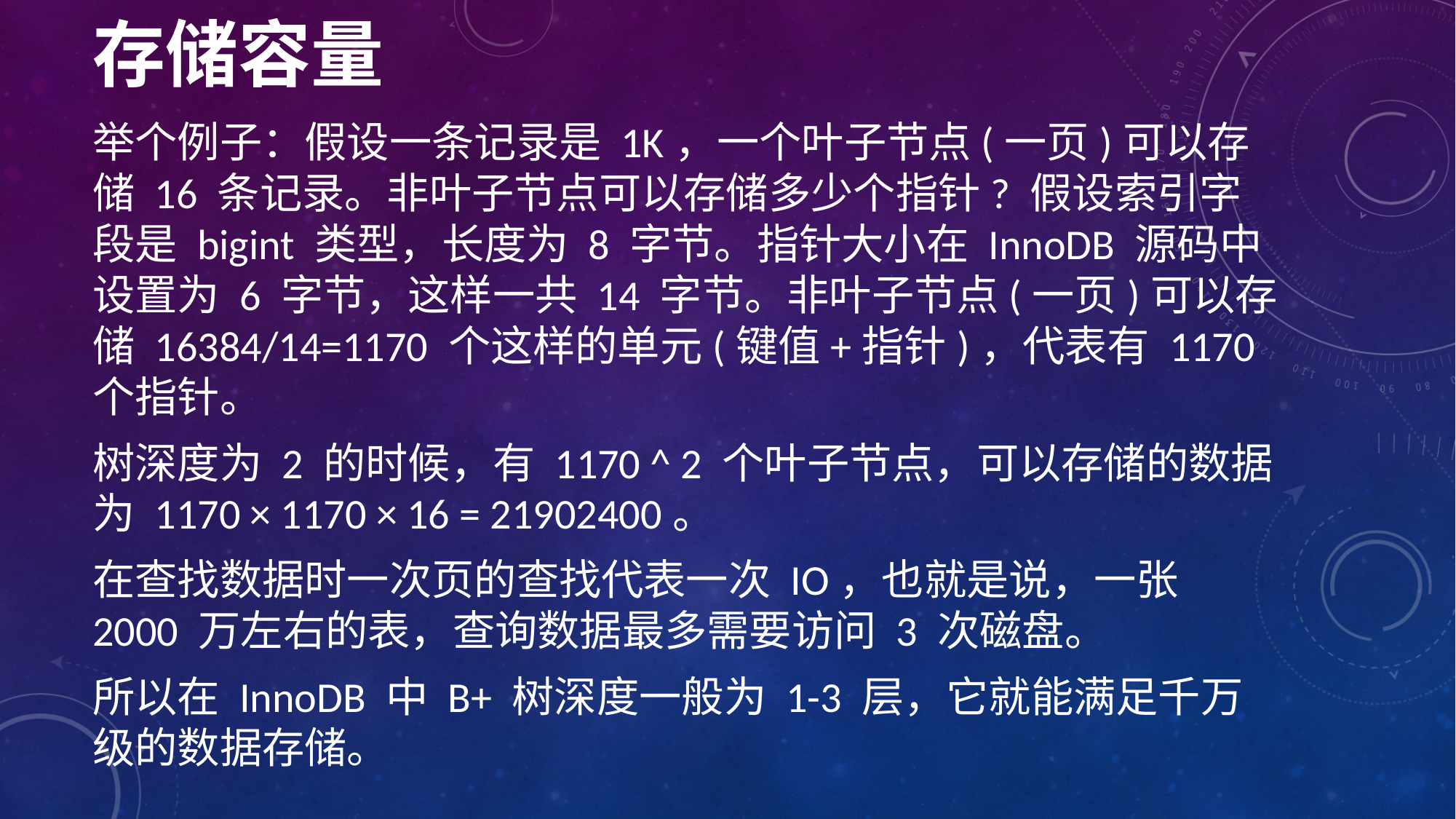

# 存储容量
举个例子：假设一条记录是 1K，一个叶子节点(一页)可以存储 16 条记录。非叶子节点可以存储多少个指针? 假设索引字段是 bigint 类型，长度为 8 字节。指针大小在 InnoDB 源码中设置为 6 字节，这样一共 14 字节。非叶子节点(一页)可以存储 16384/14=1170 个这样的单元(键值+指针)，代表有 1170 个指针。
树深度为 2 的时候，有 1170 ^ 2 个叶子节点，可以存储的数据为 1170 × 1170 × 16 = 21902400。
在查找数据时一次页的查找代表一次 IO，也就是说，一张 2000 万左右的表，查询数据最多需要访问 3 次磁盘。
所以在 InnoDB 中 B+ 树深度一般为 1-3 层，它就能满足千万级的数据存储。